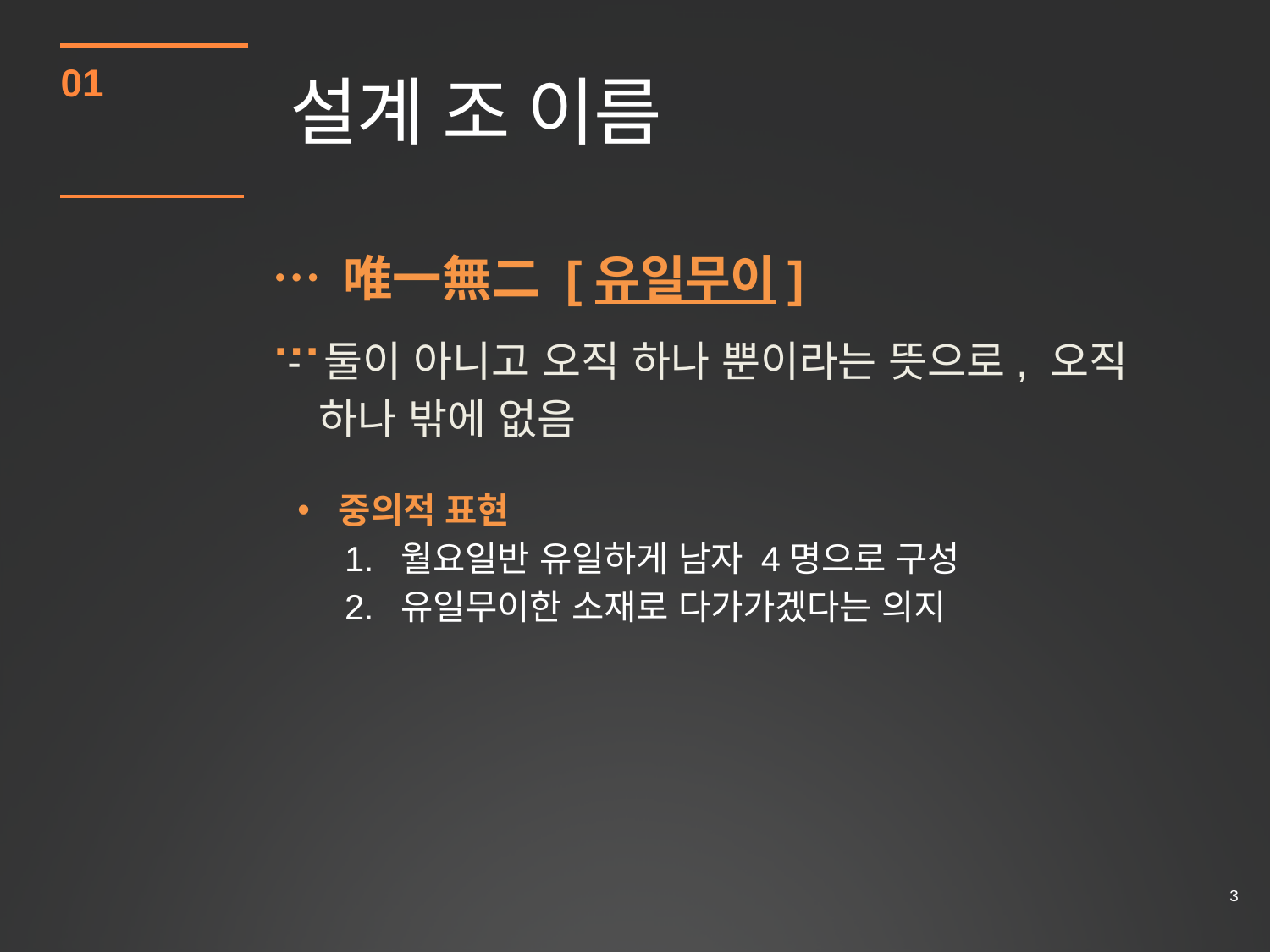

01
# 설계 조 이름
… 唯一無二 [유일무이]…

- 둘이 아니고 오직 하나 뿐이라는 뜻으로, 오직 하나 밖에 없음
 중의적 표현
     1.  월요일반 유일하게 남자 4명으로 구성
     2.  유일무이한 소재로 다가가겠다는 의지